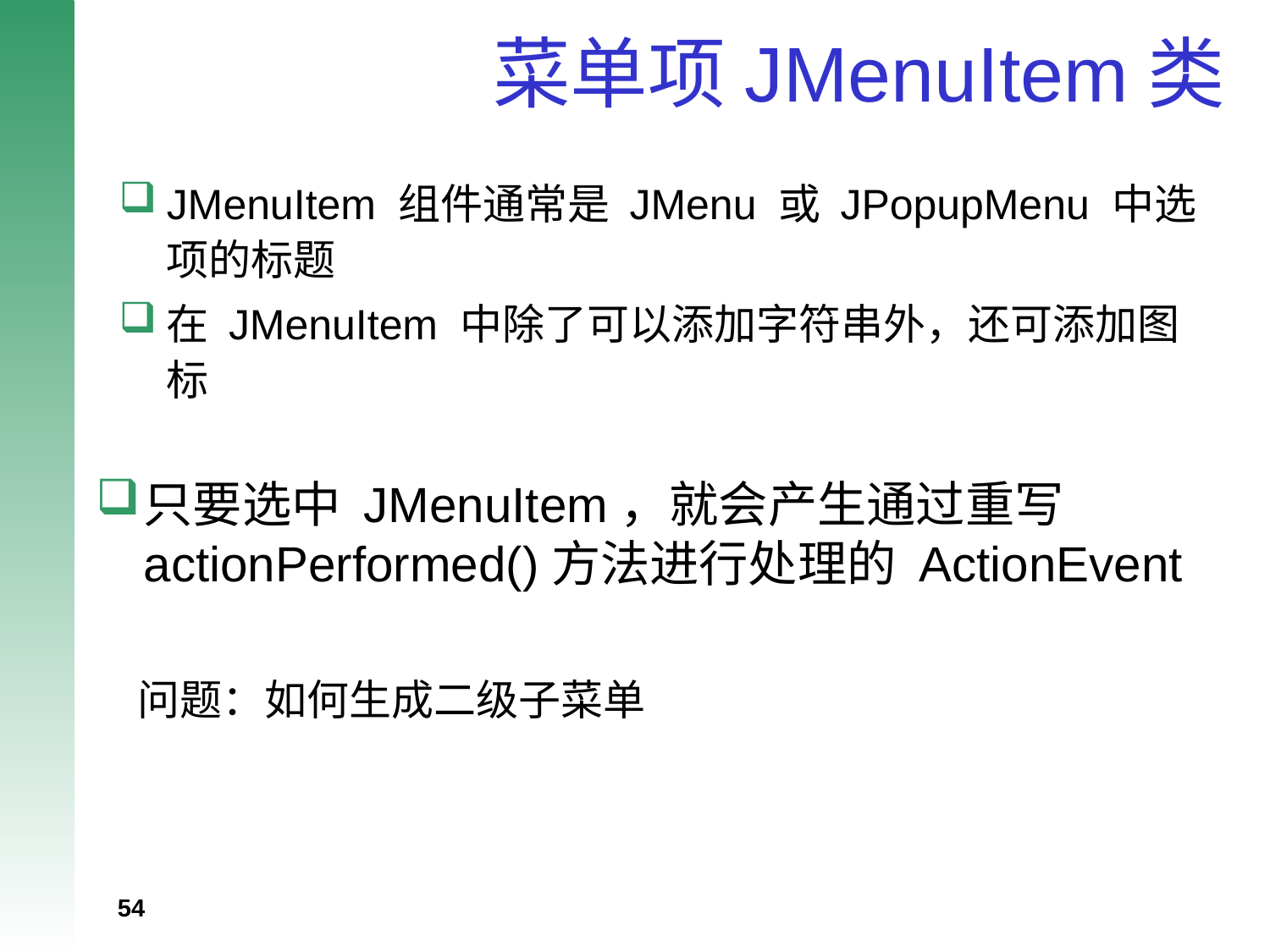

# 菜单项JMenuItem类
JMenuItem 组件通常是 JMenu 或 JPopupMenu 中选项的标题
在 JMenuItem 中除了可以添加字符串外，还可添加图标
只要选中 JMenuItem，就会产生通过重写 actionPerformed()方法进行处理的 ActionEvent
问题：如何生成二级子菜单
54